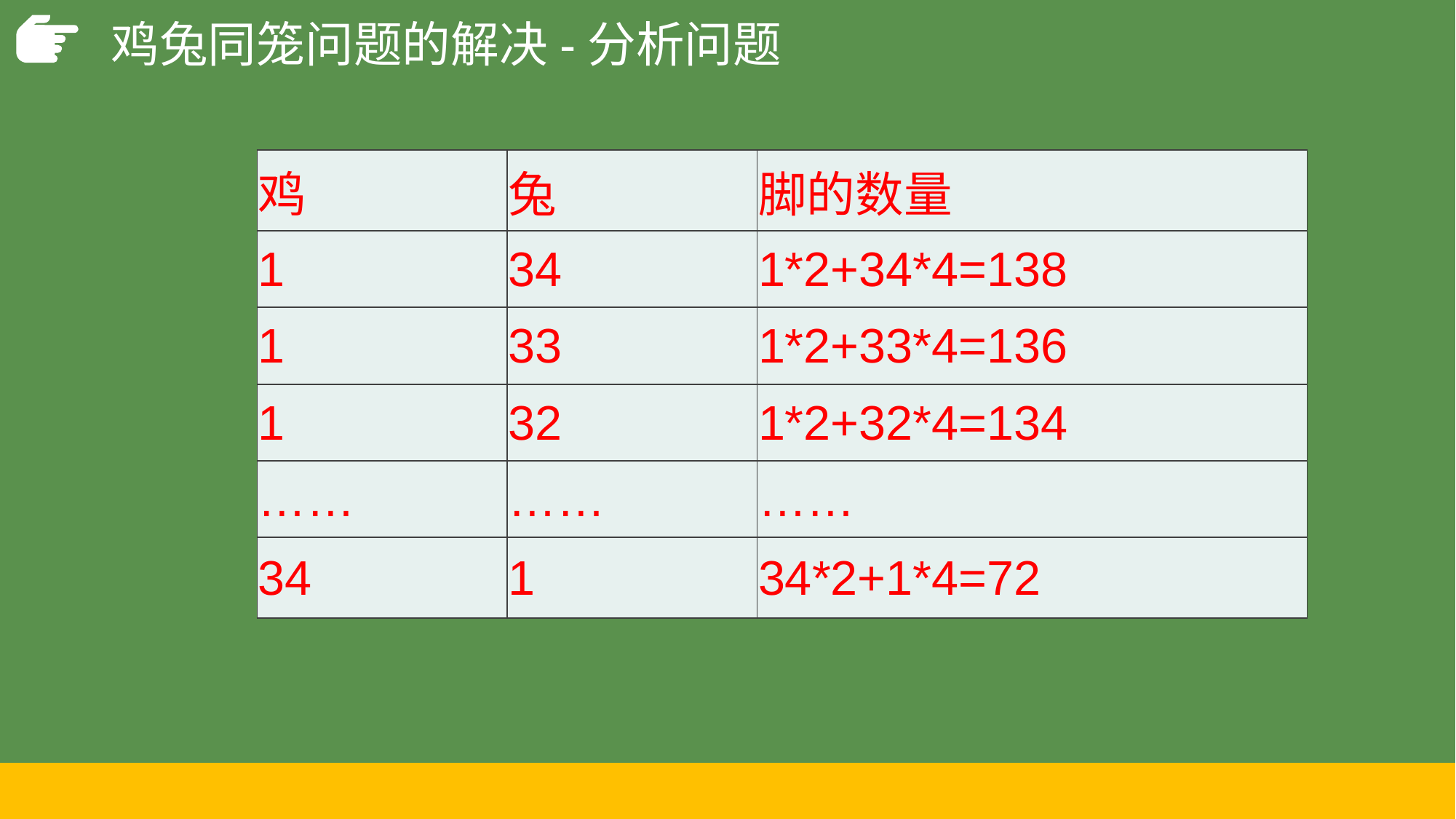

鸡兔同笼问题的解决-分析问题
| 鸡 | 兔 | 脚的数量 |
| --- | --- | --- |
| 1 | 34 | 1\*2+34\*4=138 |
| 1 | 33 | 1\*2+33\*4=136 |
| 1 | 32 | 1\*2+32\*4=134 |
| …… | …… | …… |
| 34 | 1 | 34\*2+1\*4=72 |